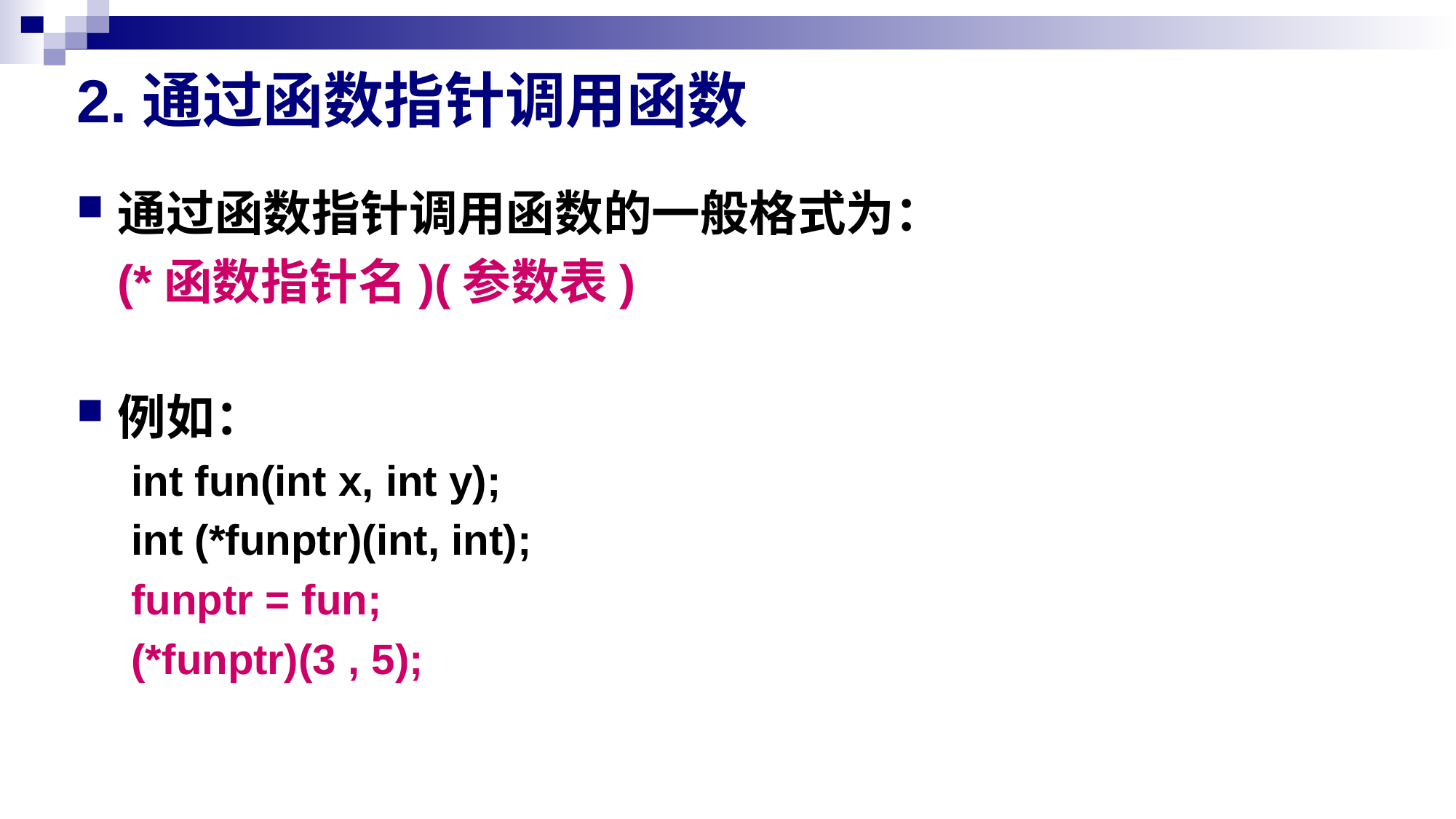

# 2.通过函数指针调用函数
通过函数指针调用函数的一般格式为：
   (*函数指针名)(参数表)

例如：
int fun(int x, int y);
int (*funptr)(int, int);
funptr = fun;
(*funptr)(3 , 5);